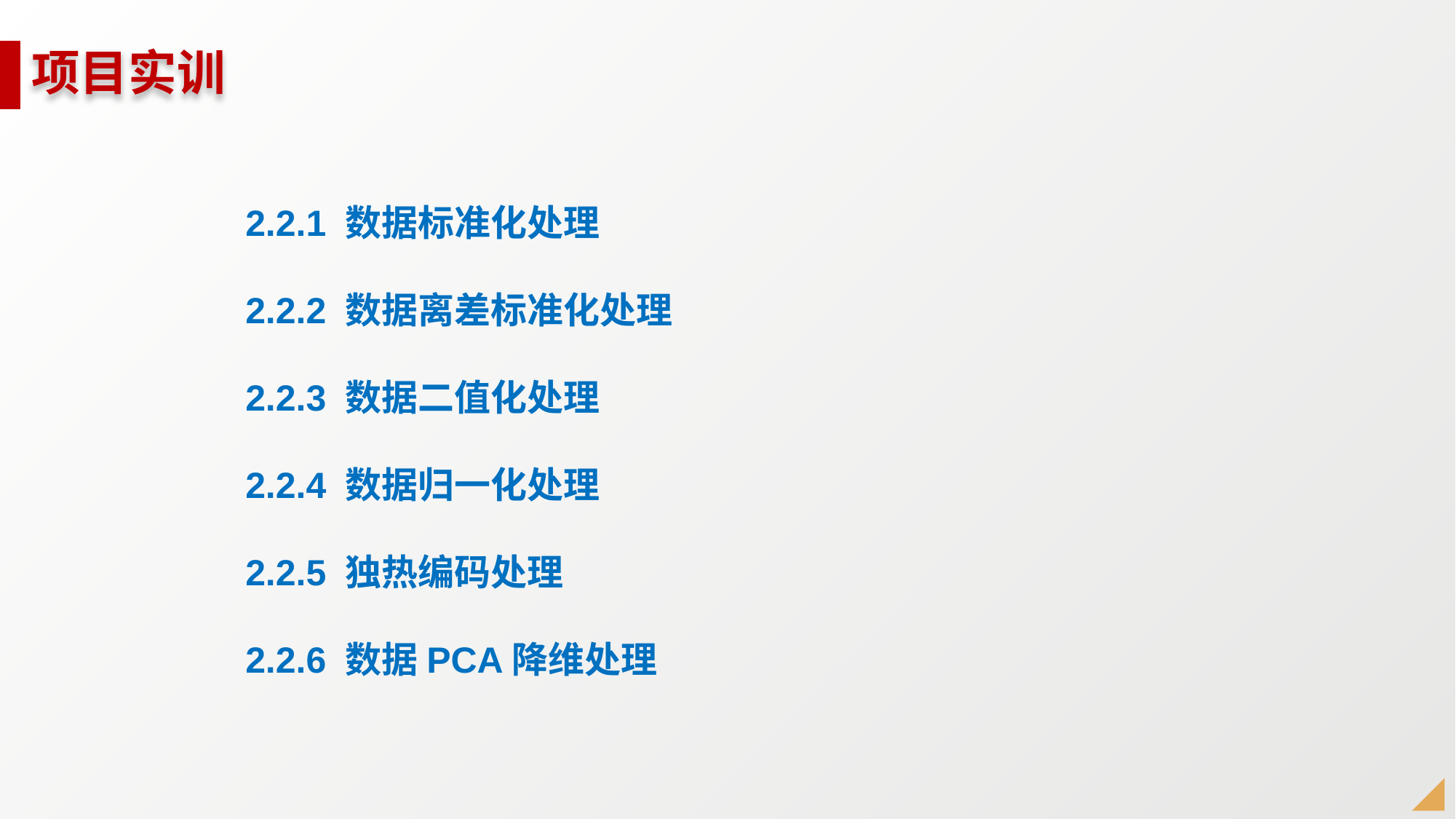

# 项目实训
2.2.1 数据标准化处理
2.2.2 数据离差标准化处理
2.2.3 数据二值化处理
2.2.4 数据归一化处理
2.2.5 独热编码处理
2.2.6 数据PCA降维处理